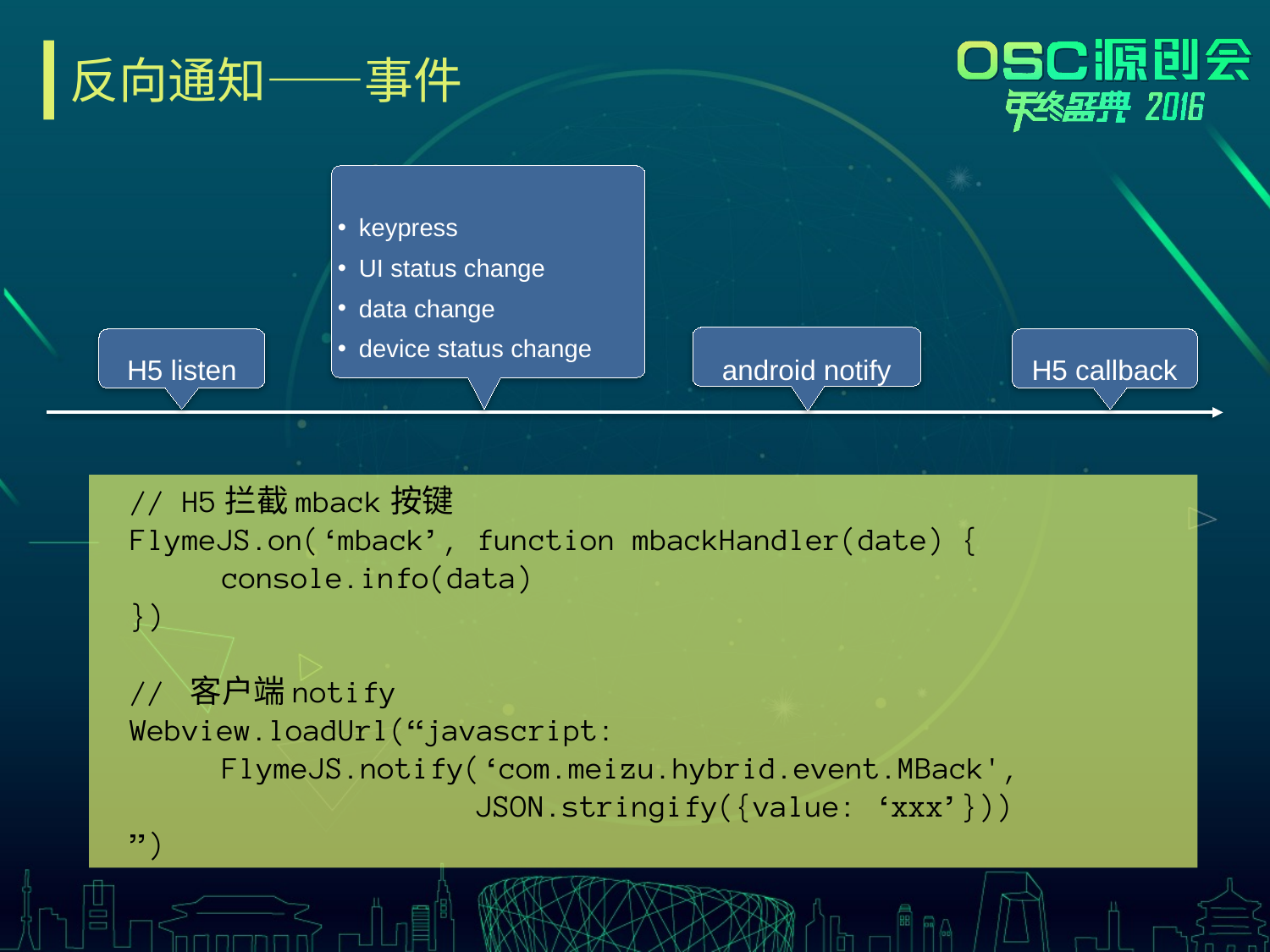

# 反向通知——事件
keypress
UI status change
data change
device status change
android notify
H5 listen
H5 callback

// H5拦截mback按键
FlymeJS.on(‘mback’, function mbackHandler(date) {
console.info(data)
})

// 客户端notify
Webview.loadUrl(“javascript:
FlymeJS.notify(‘com.meizu.hybrid.event.MBack', 		    		JSON.stringify({value: ‘xxx’}))
”)